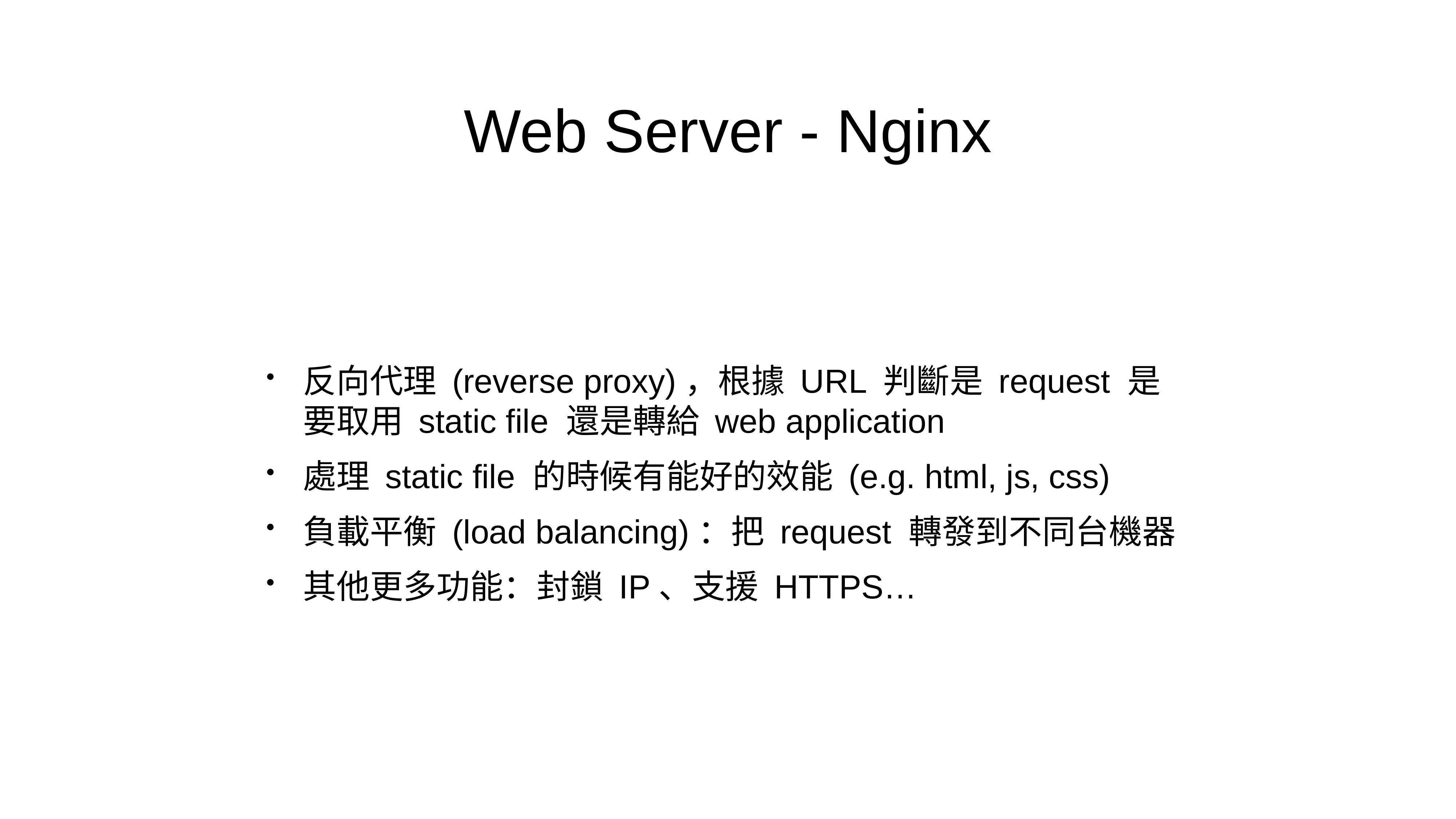

# Web Server - Nginx
反向代理 (reverse proxy)，根據 URL 判斷是 request 是要取用 static file 還是轉給 web application
處理 static file 的時候有能好的效能 (e.g. html, js, css)
負載平衡 (load balancing)：把 request 轉發到不同台機器
其他更多功能：封鎖 IP、支援 HTTPS…